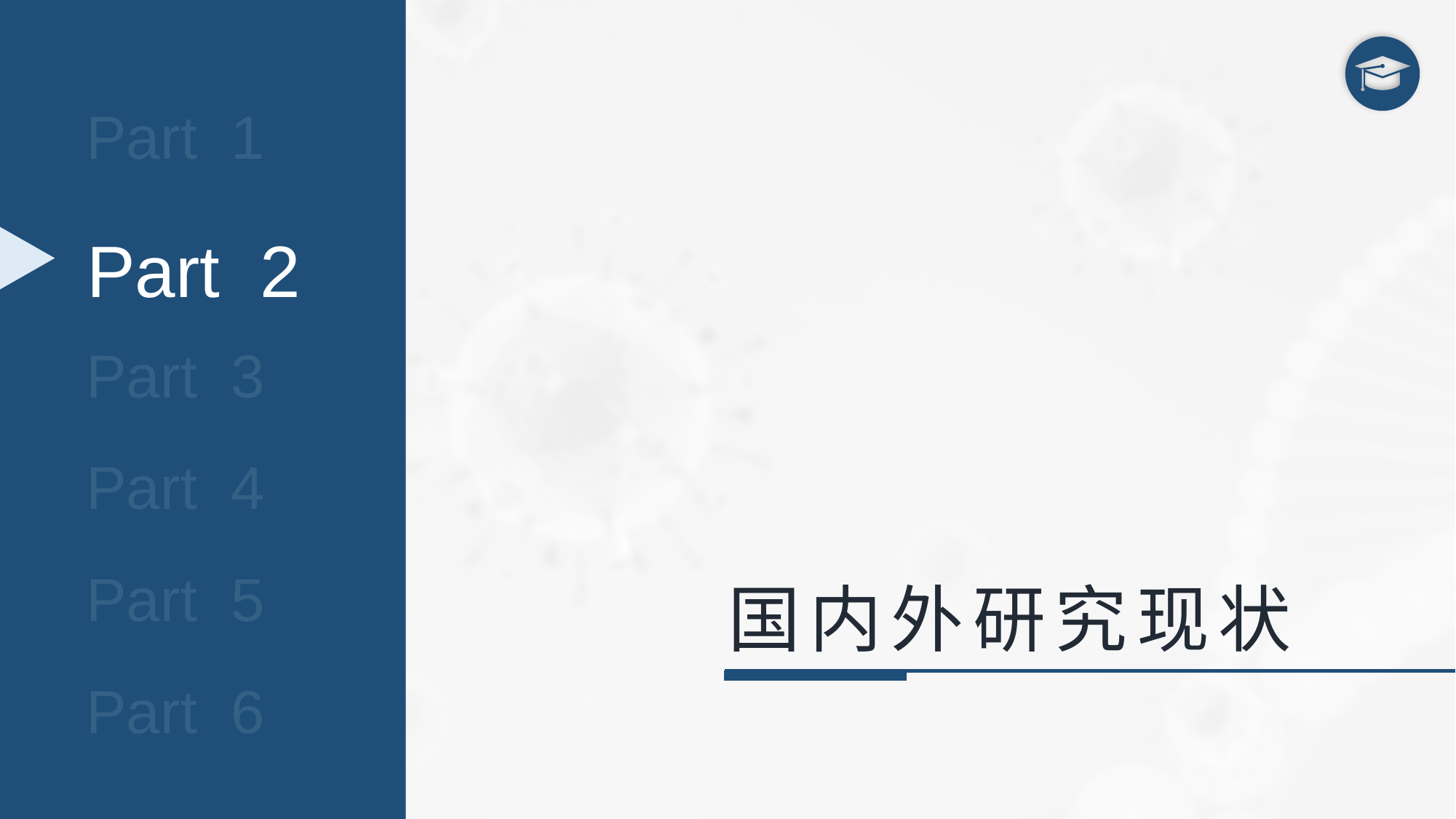

Part  1
Part  2

Part  3
Part  4
Part  5
国内外研究现状
Part  6